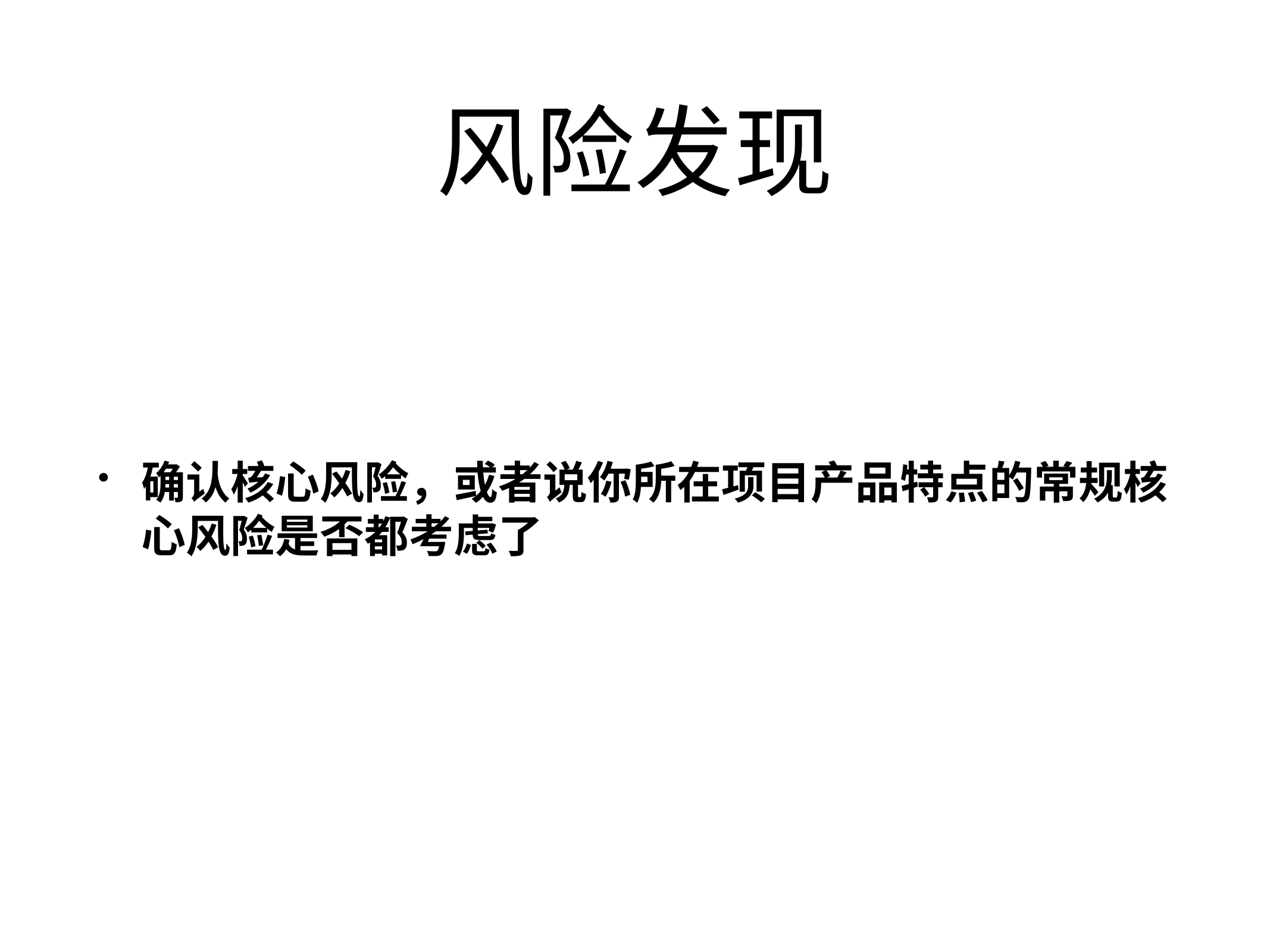

# 风险发现
确认核心风险，或者说你所在项目产品特点的常规核心风险是否都考虑了